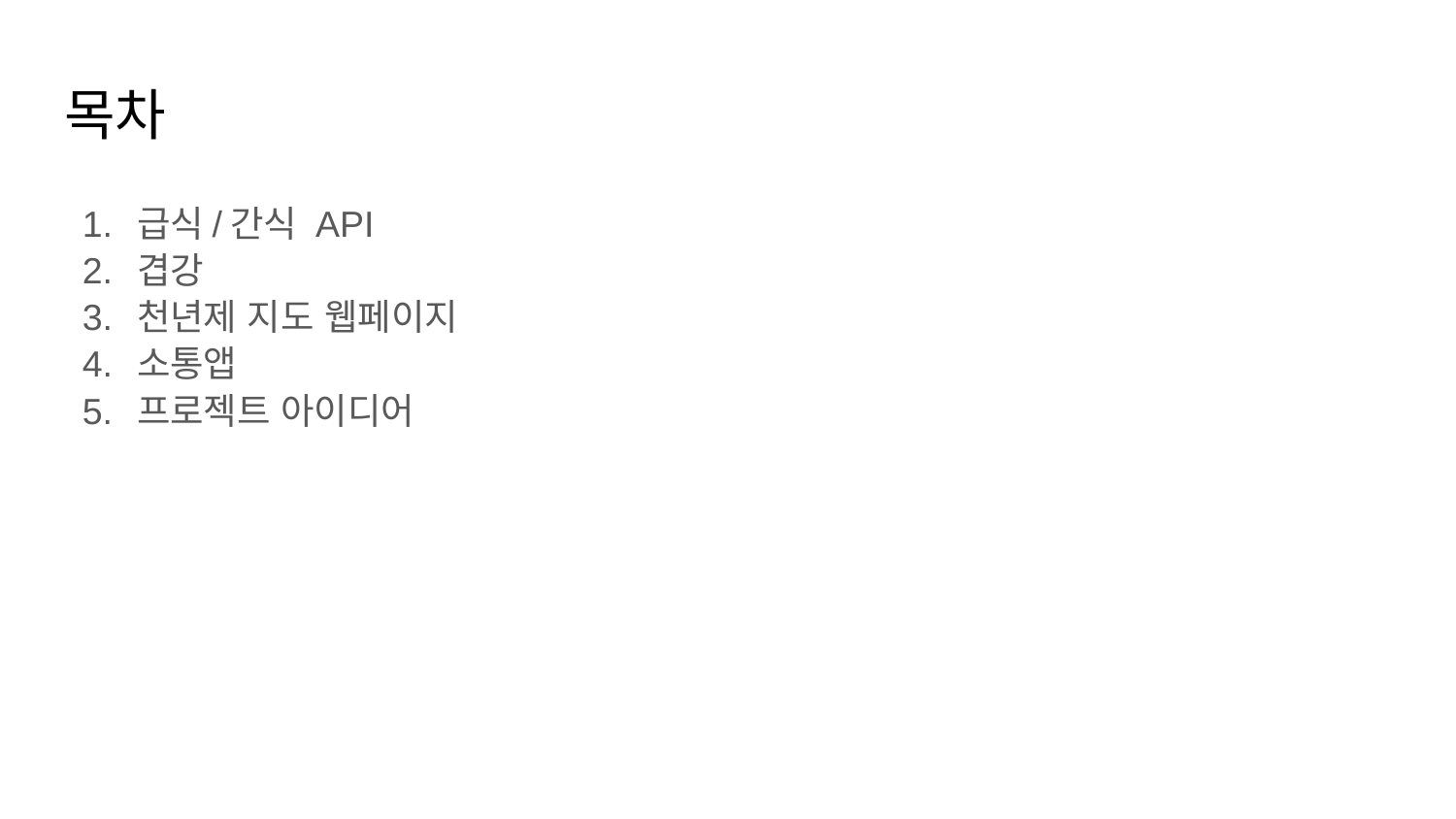

# 목차
급식/간식 API
겹강
천년제 지도 웹페이지
소통앱
프로젝트 아이디어